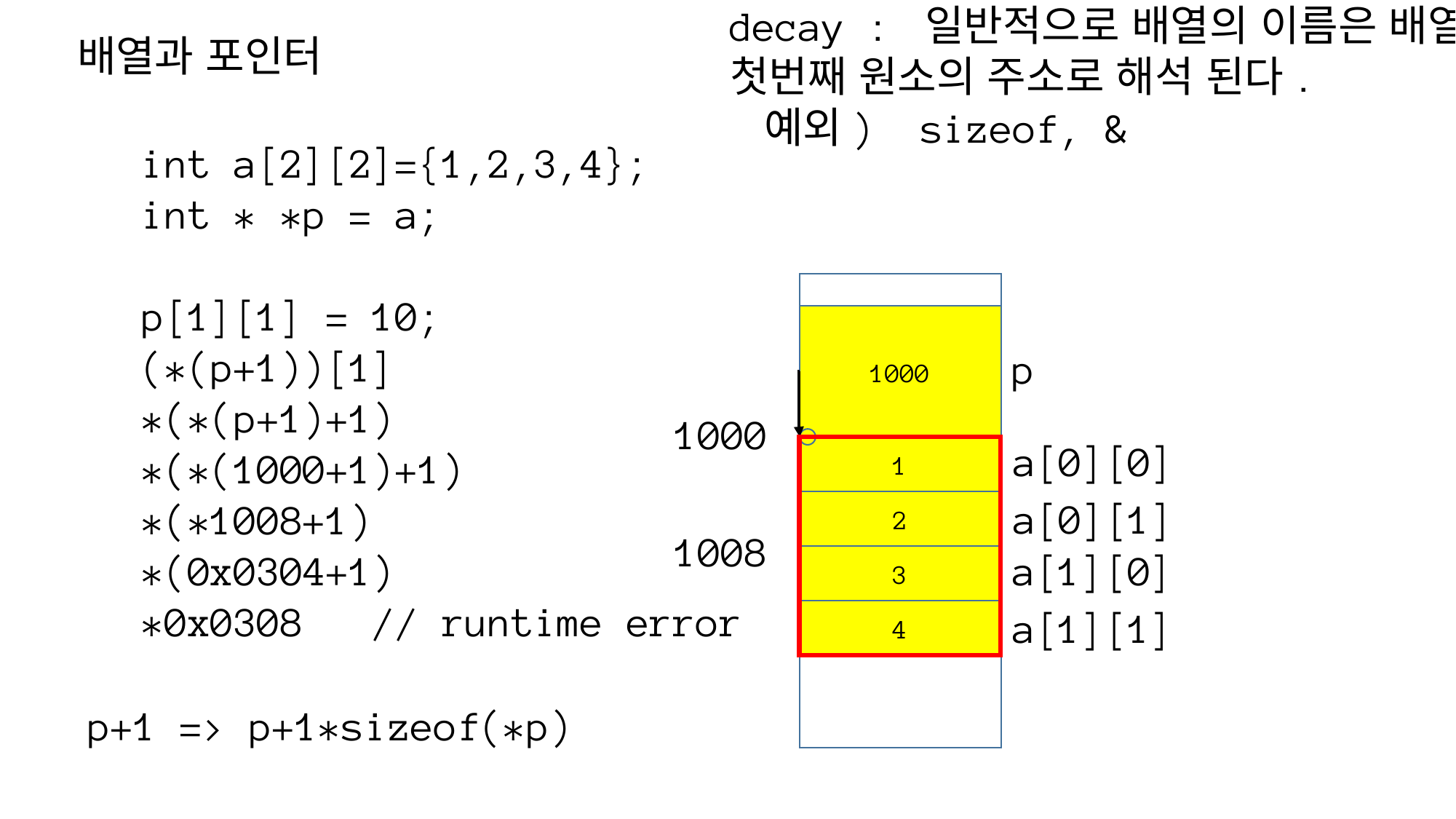

decay : 일반적으로 배열의 이름은 배열의
첫번째 원소의 주소로 해석 된다.
  예외)  sizeof, &
배열과 포인터
int a[2][2]={1,2,3,4};
int * *p = a;

p[1][1] = 10;
(*(p+1))[1]
*(*(p+1)+1)
*(*(1000+1)+1)
*(*1008+1)
*(0x0304+1)
*0x0308   // runtime error

1000
p
1000

a[0][0]

1
a[0][1]
2
1008
a[1][0]
3
a[1][1]
4
p+1 => p+1*sizeof(*p)